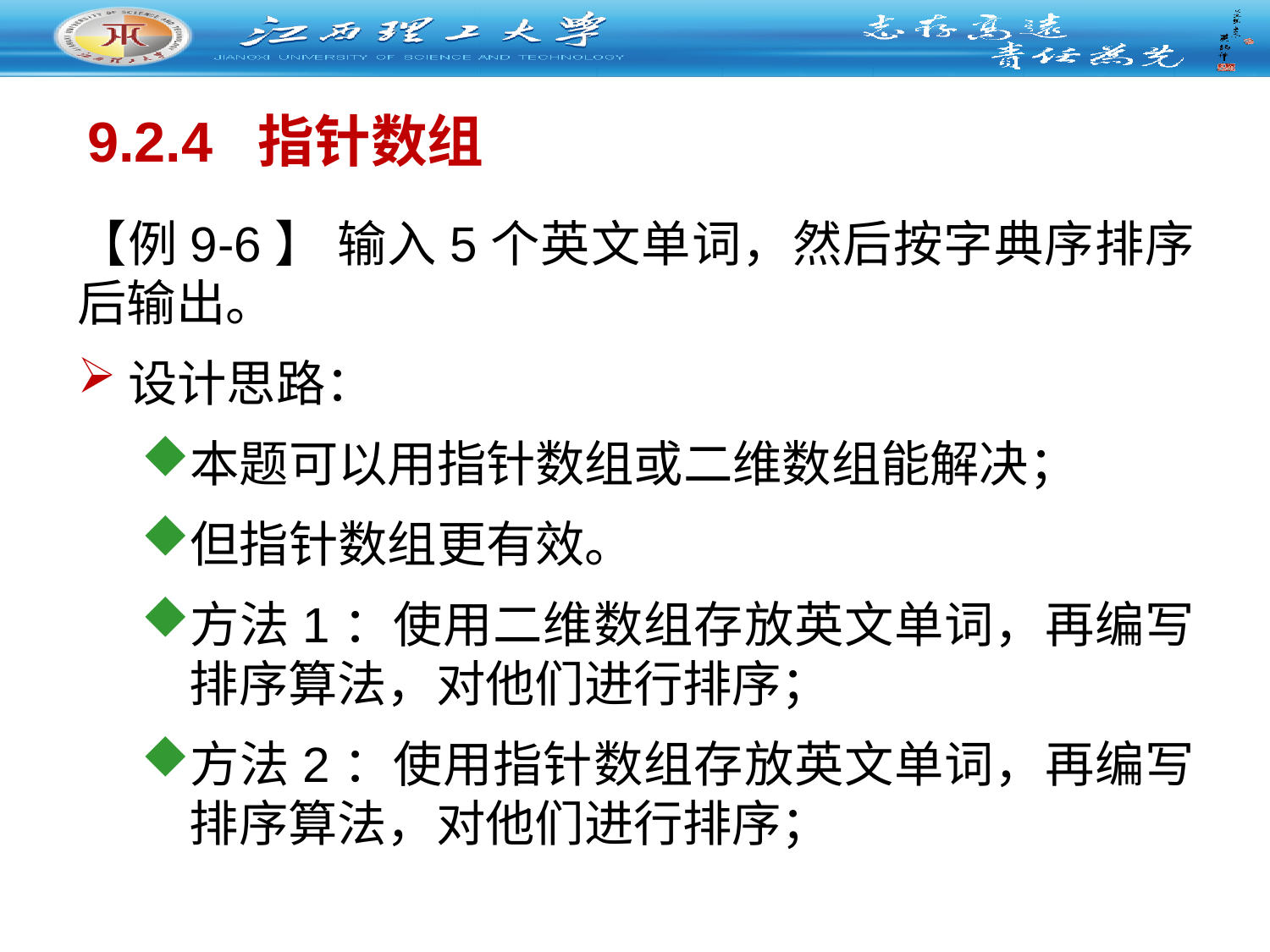

# 9.2.4  指针数组
【例9-6】 输入5个英文单词，然后按字典序排序后输出。
设计思路：
本题可以用指针数组或二维数组能解决；
但指针数组更有效。
方法1：使用二维数组存放英文单词，再编写排序算法，对他们进行排序；
方法2：使用指针数组存放英文单词，再编写排序算法，对他们进行排序；